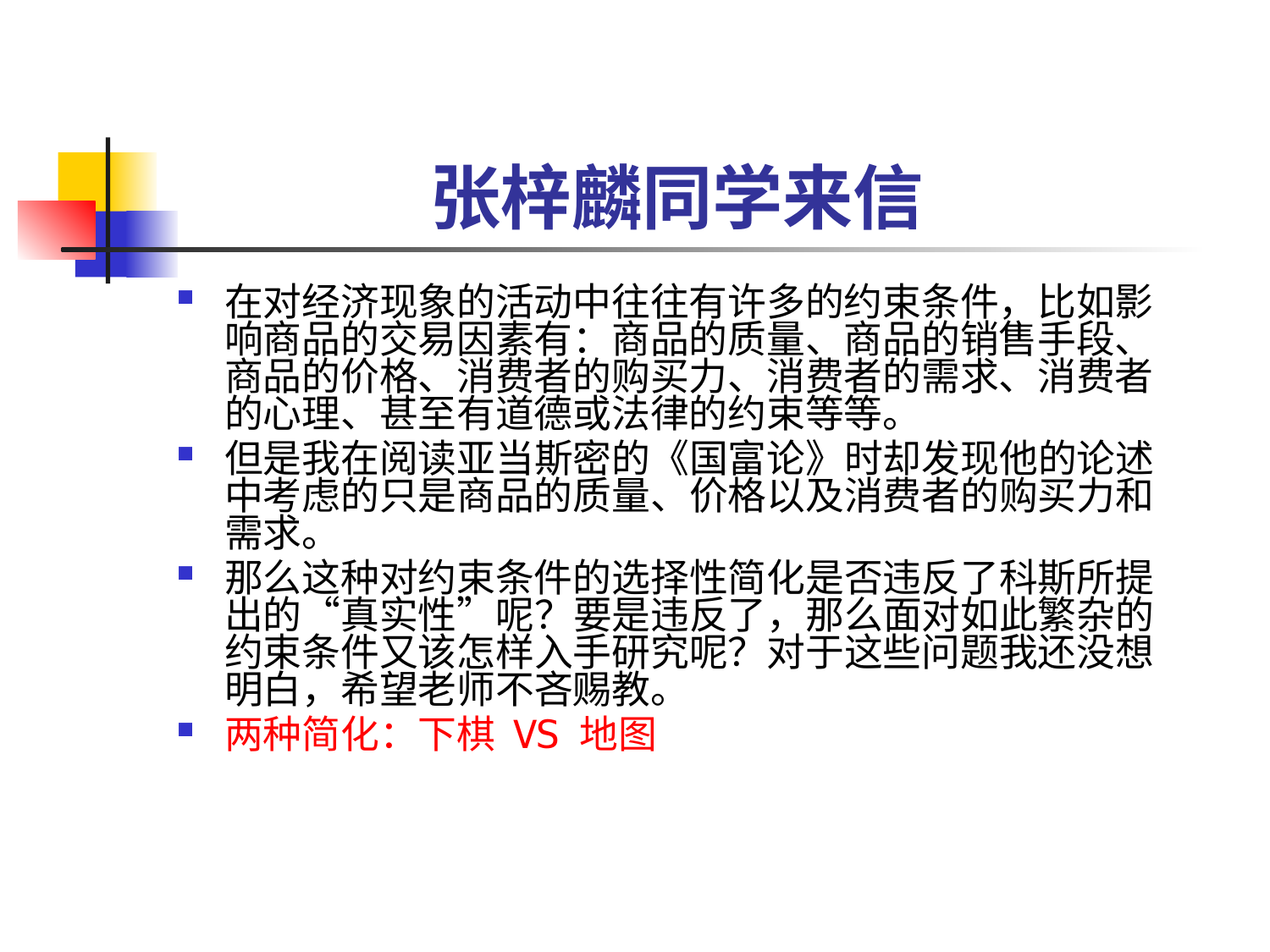

# 张梓麟同学来信
在对经济现象的活动中往往有许多的约束条件，比如影响商品的交易因素有：商品的质量、商品的销售手段、商品的价格、消费者的购买力、消费者的需求、消费者的心理、甚至有道德或法律的约束等等。
但是我在阅读亚当斯密的《国富论》时却发现他的论述中考虑的只是商品的质量、价格以及消费者的购买力和需求。
那么这种对约束条件的选择性简化是否违反了科斯所提出的“真实性”呢？要是违反了，那么面对如此繁杂的约束条件又该怎样入手研究呢？对于这些问题我还没想明白，希望老师不吝赐教。
两种简化：下棋 VS 地图